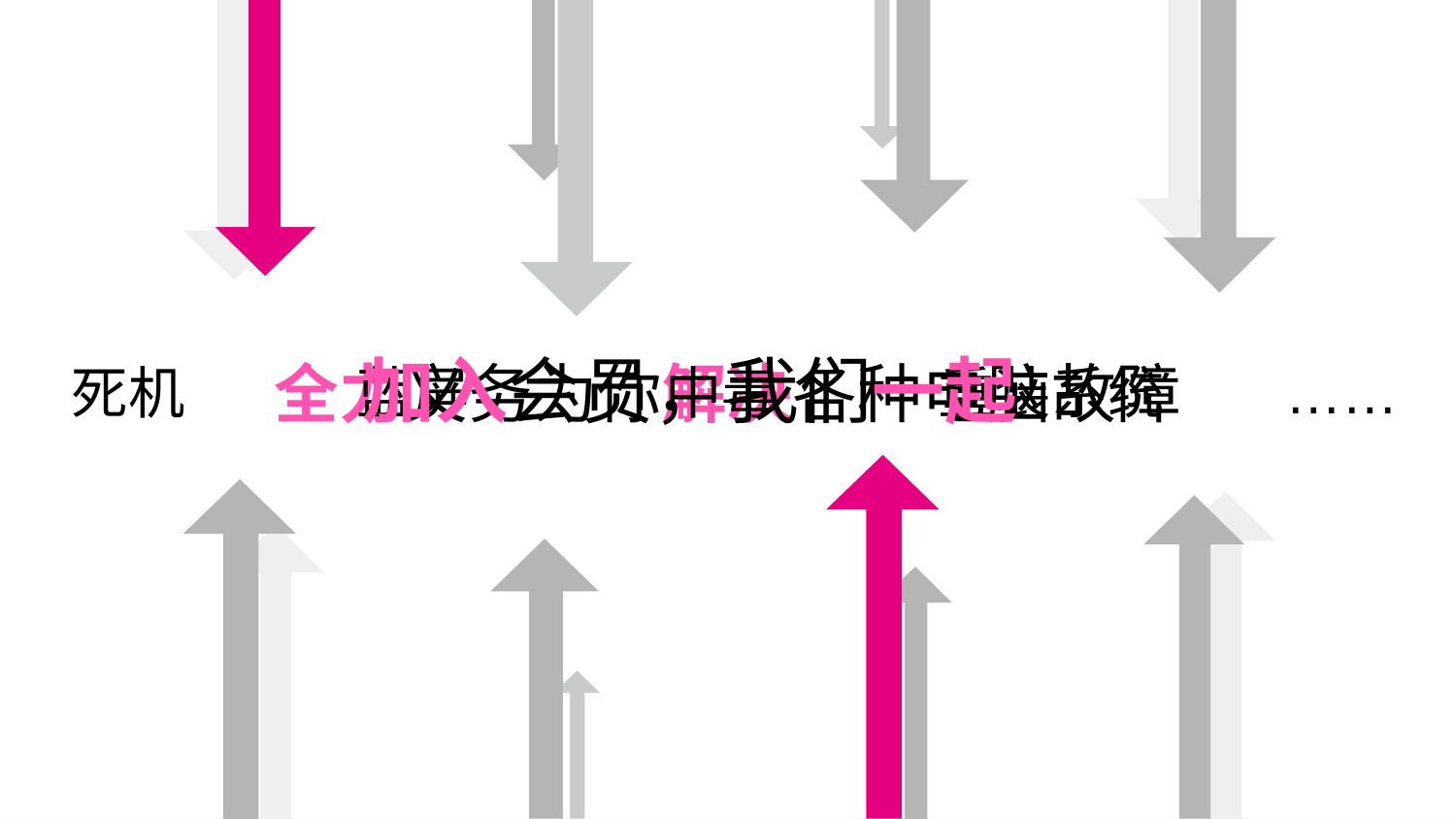

加入会员，我们一起
全力义务为你解决各种电脑故障
……
死机
蓝屏
中毒
重装系统